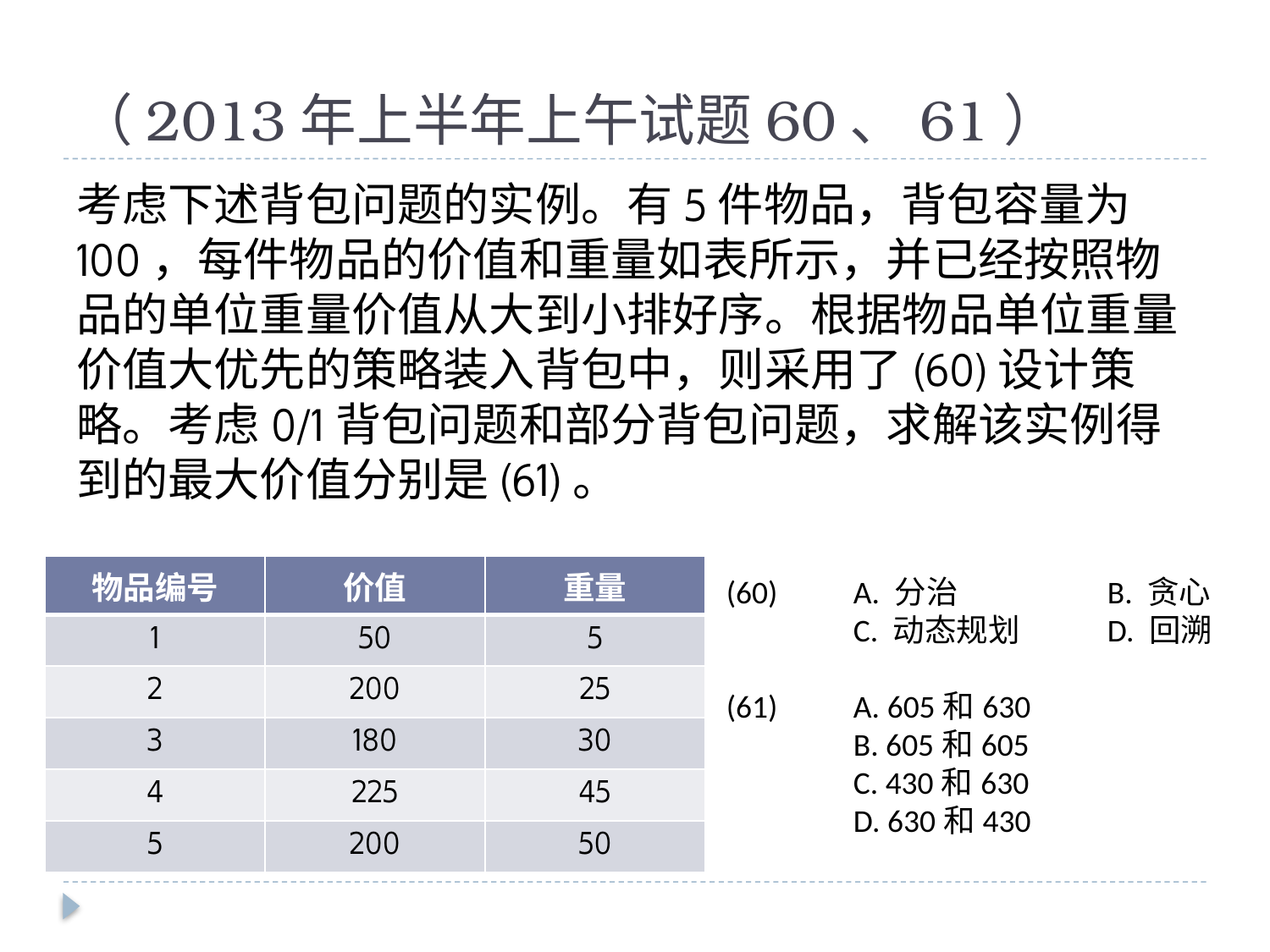

# （2013年上半年上午试题60、61）
考虑下述背包问题的实例。有5件物品，背包容量为100，每件物品的价值和重量如表所示，并已经按照物品的单位重量价值从大到小排好序。根据物品单位重量价值大优先的策略装入背包中，则采用了(60)设计策略。考虑0/1背包问题和部分背包问题，求解该实例得到的最大价值分别是(61)。
| 物品编号 | 价值 | 重量 |
| --- | --- | --- |
| 1 | 50 | 5 |
| 2 | 200 | 25 |
| 3 | 180 | 30 |
| 4 | 225 | 45 |
| 5 | 200 | 50 |
(60)	A. 分治		B. 贪心
	C. 动态规划	D. 回溯

(61)	A. 605和630
	B. 605和605
	C. 430和630
	D. 630和430